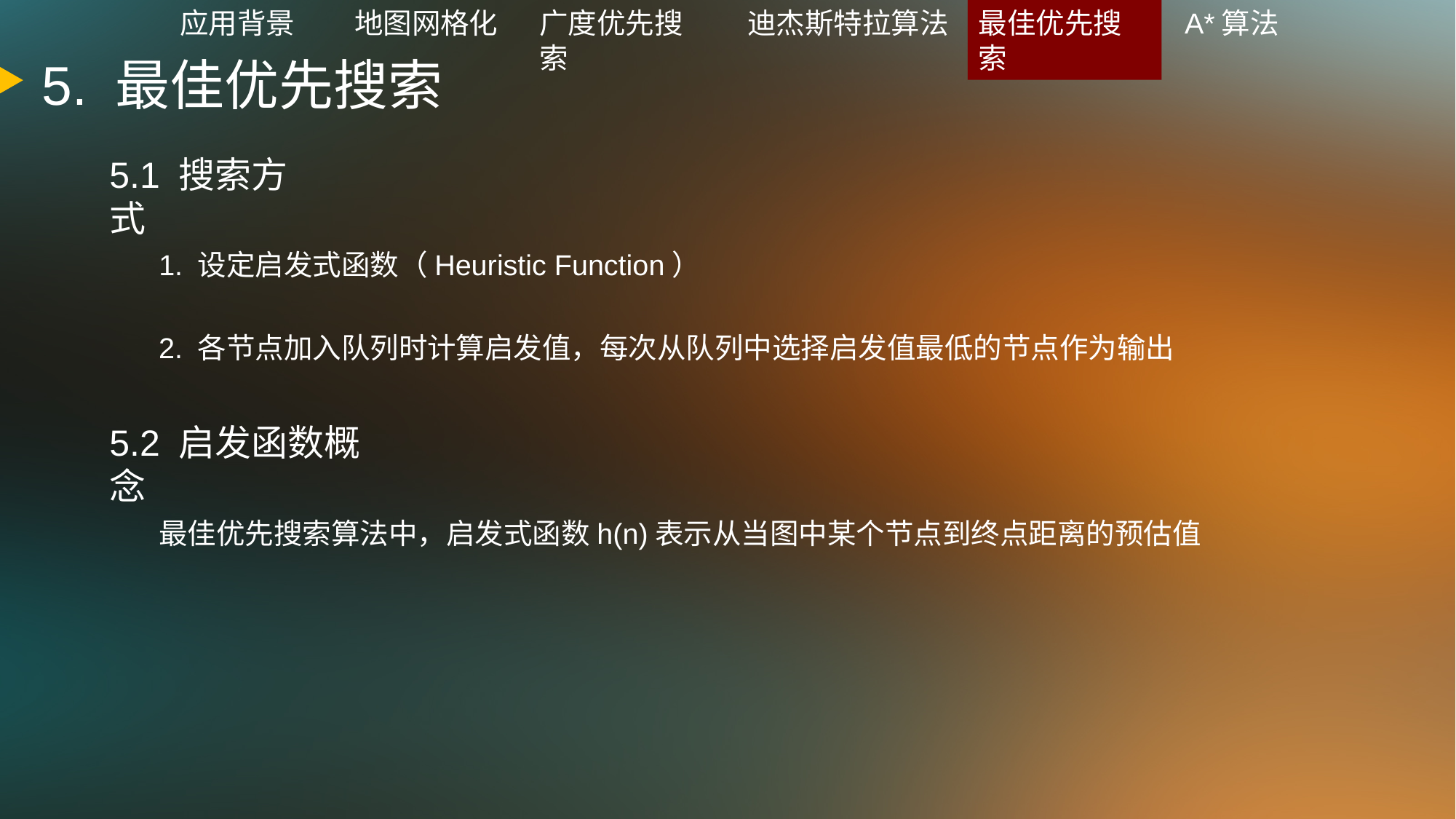

应用背景
地图网格化
广度优先搜索
迪杰斯特拉算法
最佳优先搜索
A*算法
5. 最佳优先搜索

5.1 搜索方式
1. 设定启发式函数（Heuristic Function）
2. 各节点加入队列时计算启发值，每次从队列中选择启发值最低的节点作为输出
5.2 启发函数概念
  最佳优先搜索算法中，启发式函数h(n)表示从当图中某个节点到终点距离的预估值